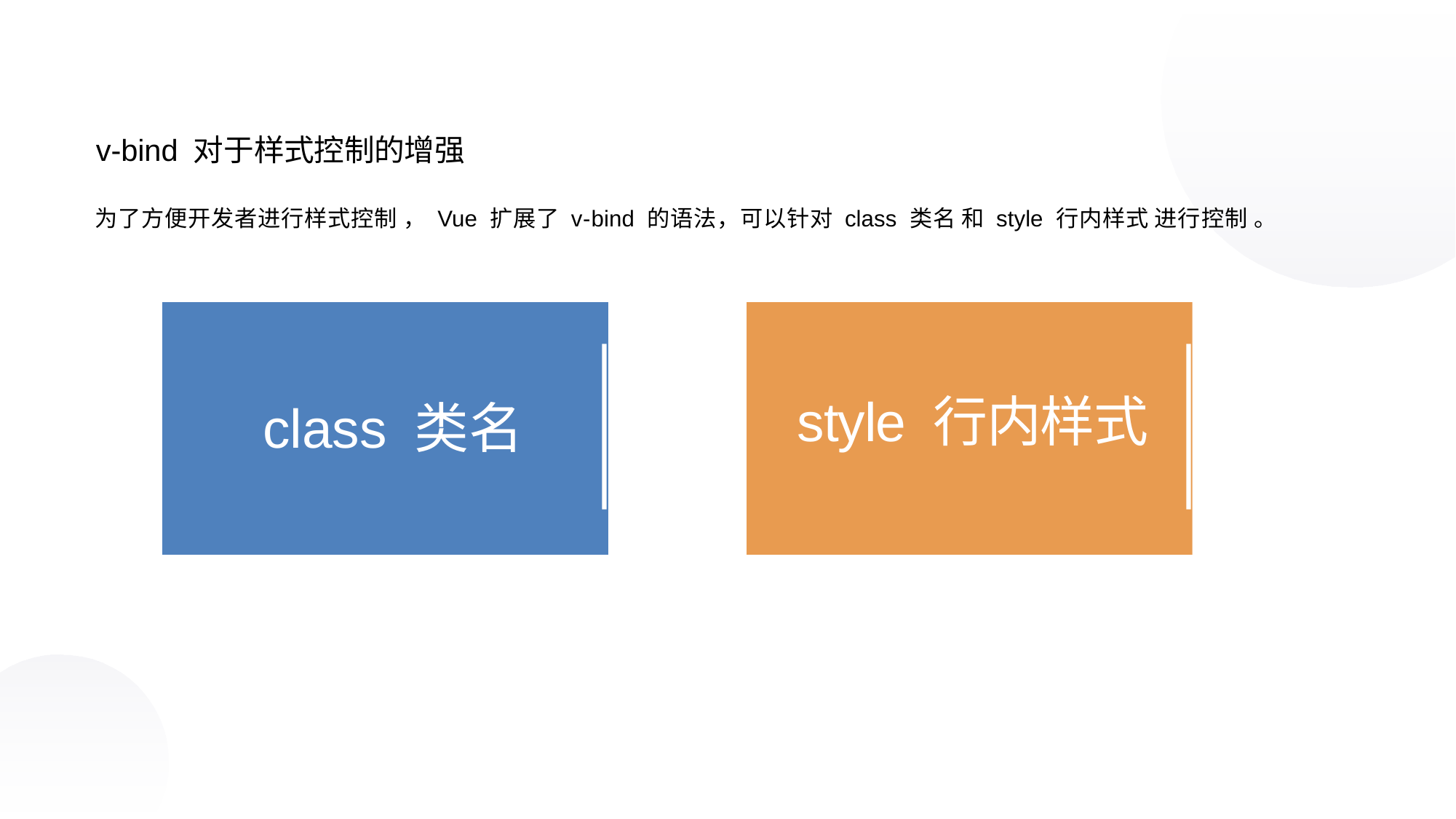

v-bind 对于样式控制的增强

为了方便开发者进行样式控制 ， Vue 扩展了 v-bind 的语法，可以针对 class 类名 和 style 行内样式 进行控制 。
| class 类名 |  |
| --- | --- |
| style 行内样式 |  |
| --- | --- |